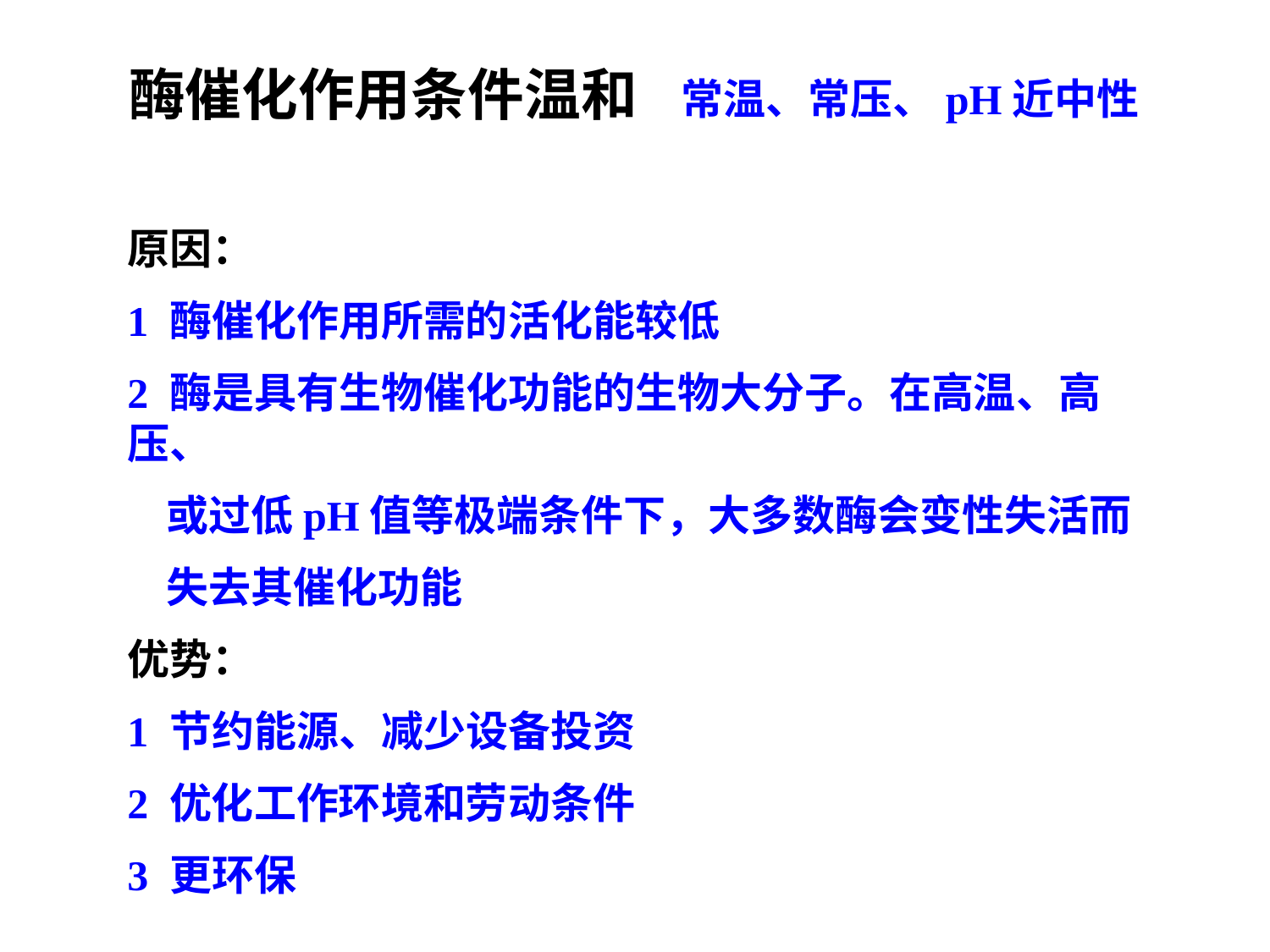

酶催化作用条件温和
常温、常压、pH近中性
原因：
1 酶催化作用所需的活化能较低
2 酶是具有生物催化功能的生物大分子。在高温、高压、
   或过低pH值等极端条件下，大多数酶会变性失活而
   失去其催化功能
优势：
1 节约能源、减少设备投资
2 优化工作环境和劳动条件
3 更环保